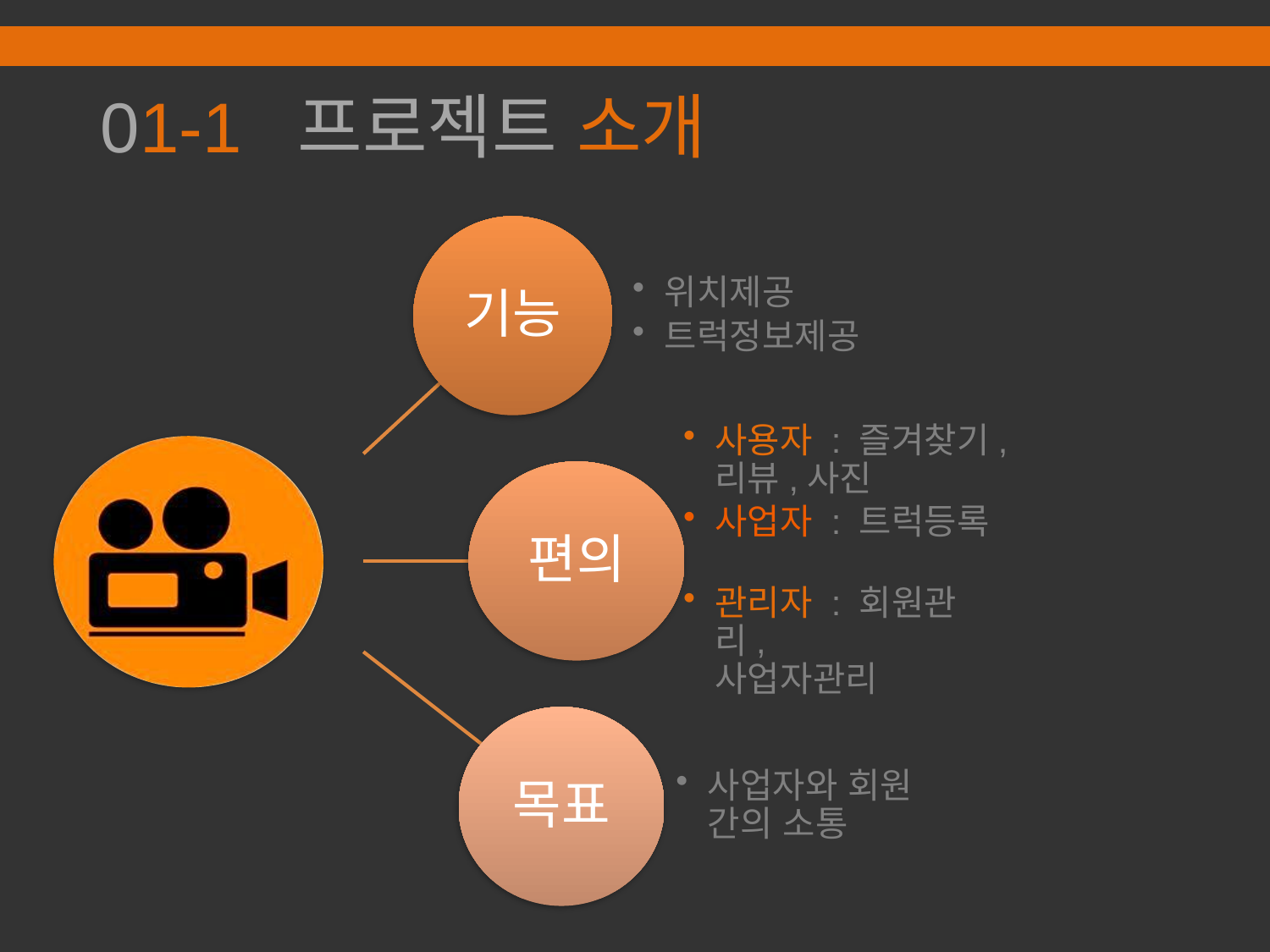

# 01-1  프로젝트 소개
기능
위치제공
트럭정보제공
편의
사용자 : 즐겨찾기,리뷰,사진
사업자 : 트럭등록
관리자 : 회원관리,             사업자관리
목표
사업자와 회원 간의 소통